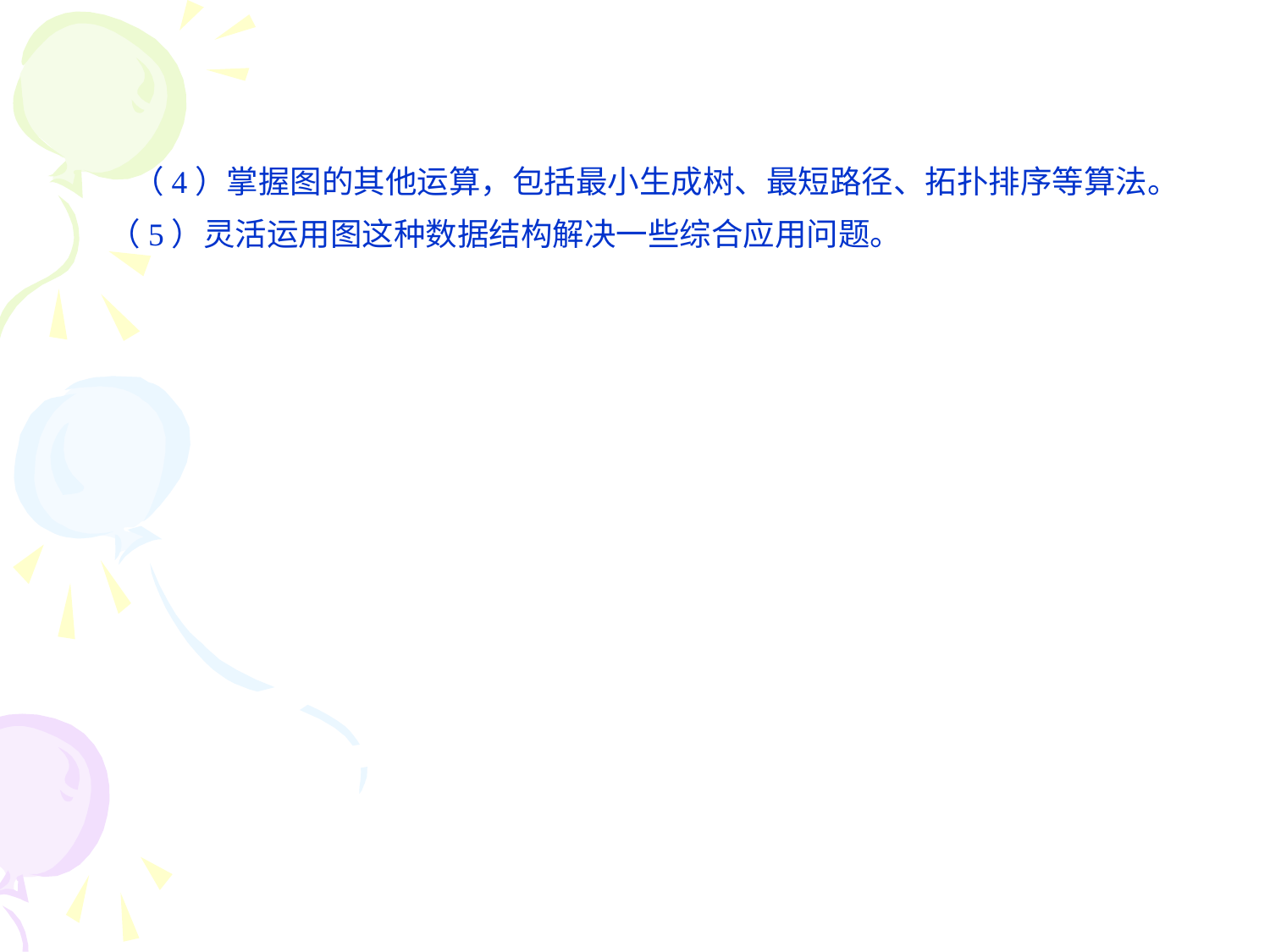

（4）掌握图的其他运算，包括最小生成树、最短路径、拓扑排序等算法。
     （5）灵活运用图这种数据结构解决一些综合应用问题。